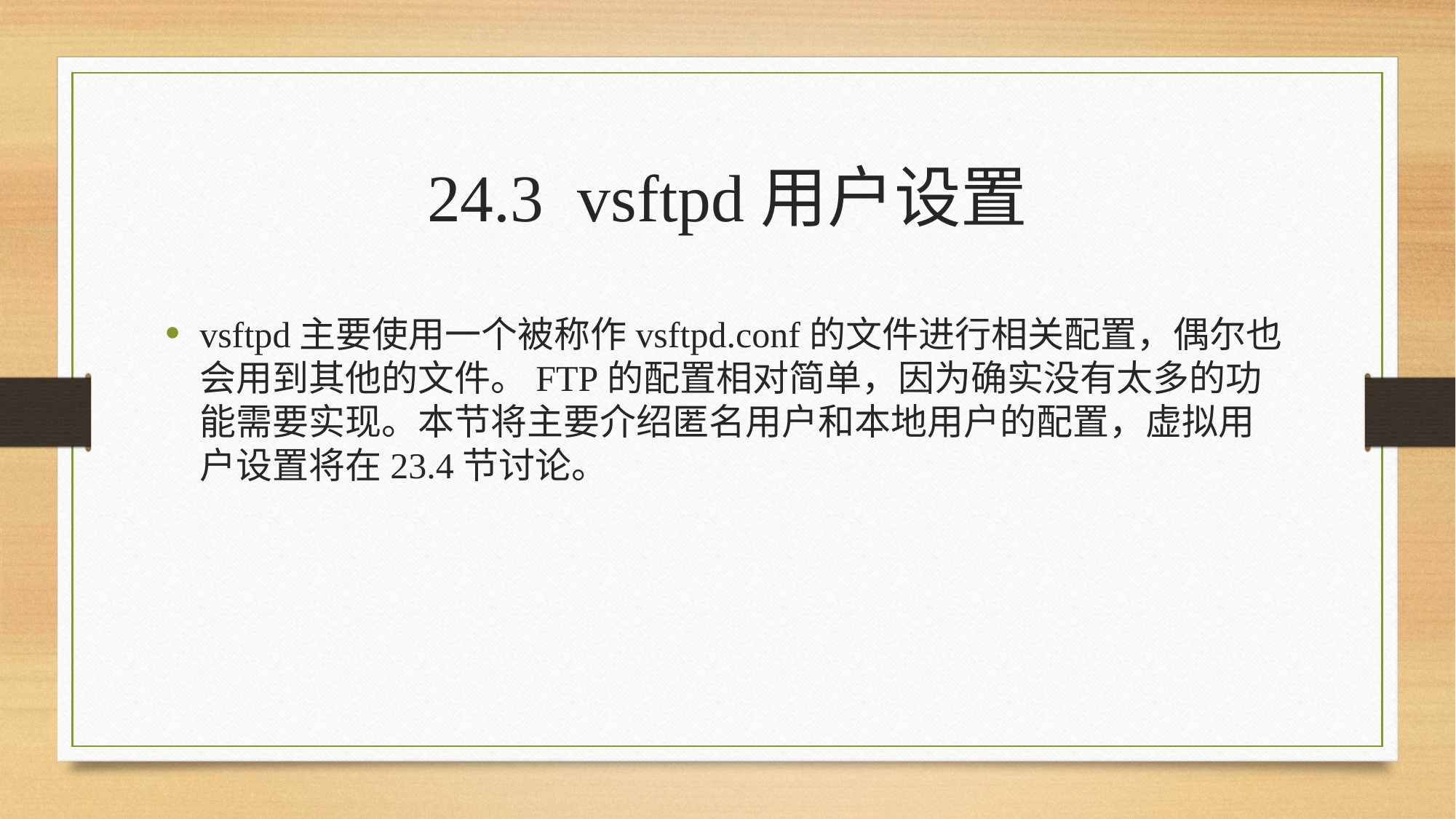

# 24.3  vsftpd用户设置
vsftpd主要使用一个被称作vsftpd.conf的文件进行相关配置，偶尔也会用到其他的文件。FTP的配置相对简单，因为确实没有太多的功能需要实现。本节将主要介绍匿名用户和本地用户的配置，虚拟用户设置将在23.4节讨论。